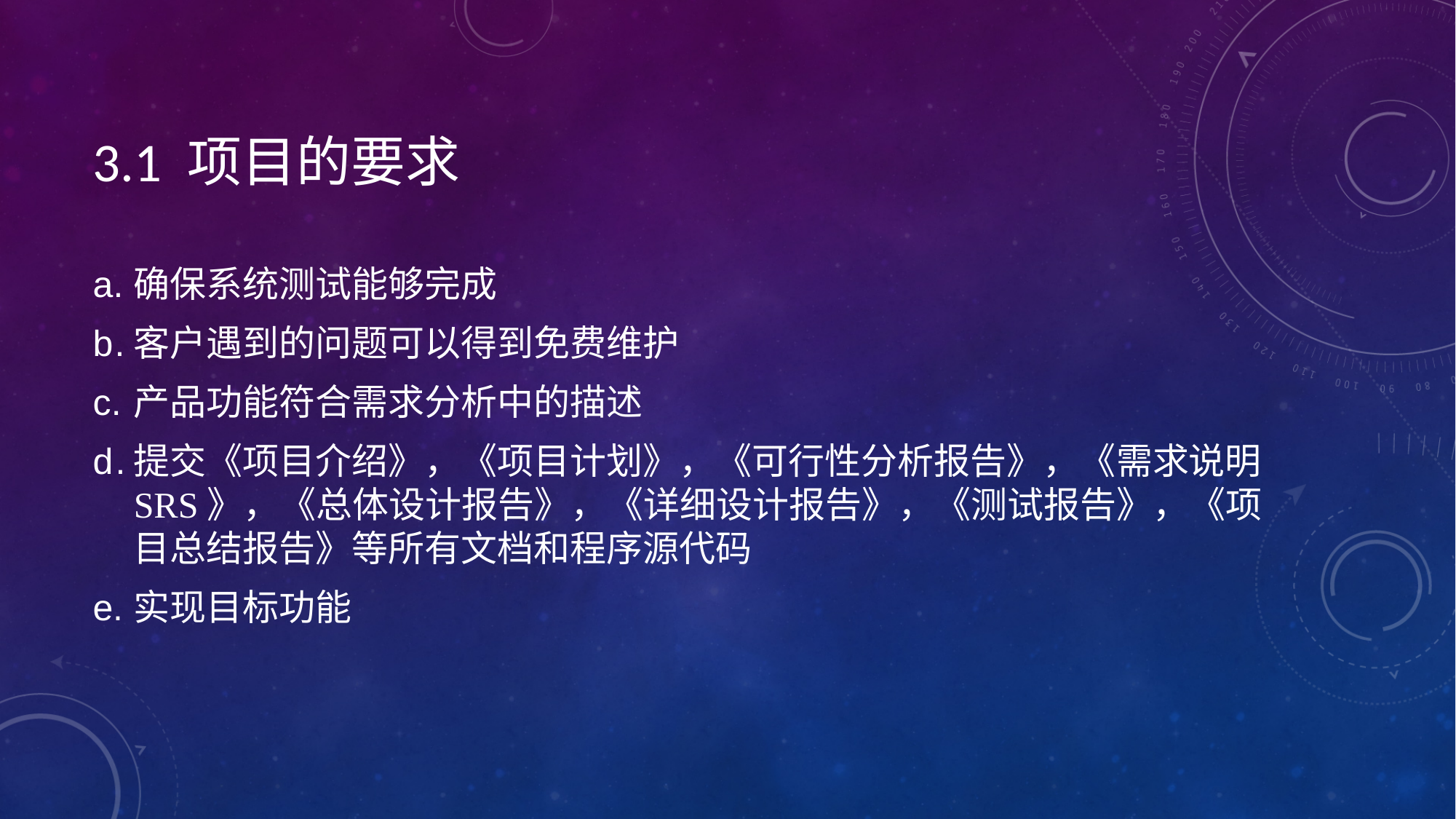

# 3.1 项目的要求
确保系统测试能够完成
客户遇到的问题可以得到免费维护
产品功能符合需求分析中的描述
提交《项目介绍》，《项目计划》，《可行性分析报告》，《需求说明SRS》，《总体设计报告》，《详细设计报告》，《测试报告》，《项目总结报告》等所有文档和程序源代码
实现目标功能